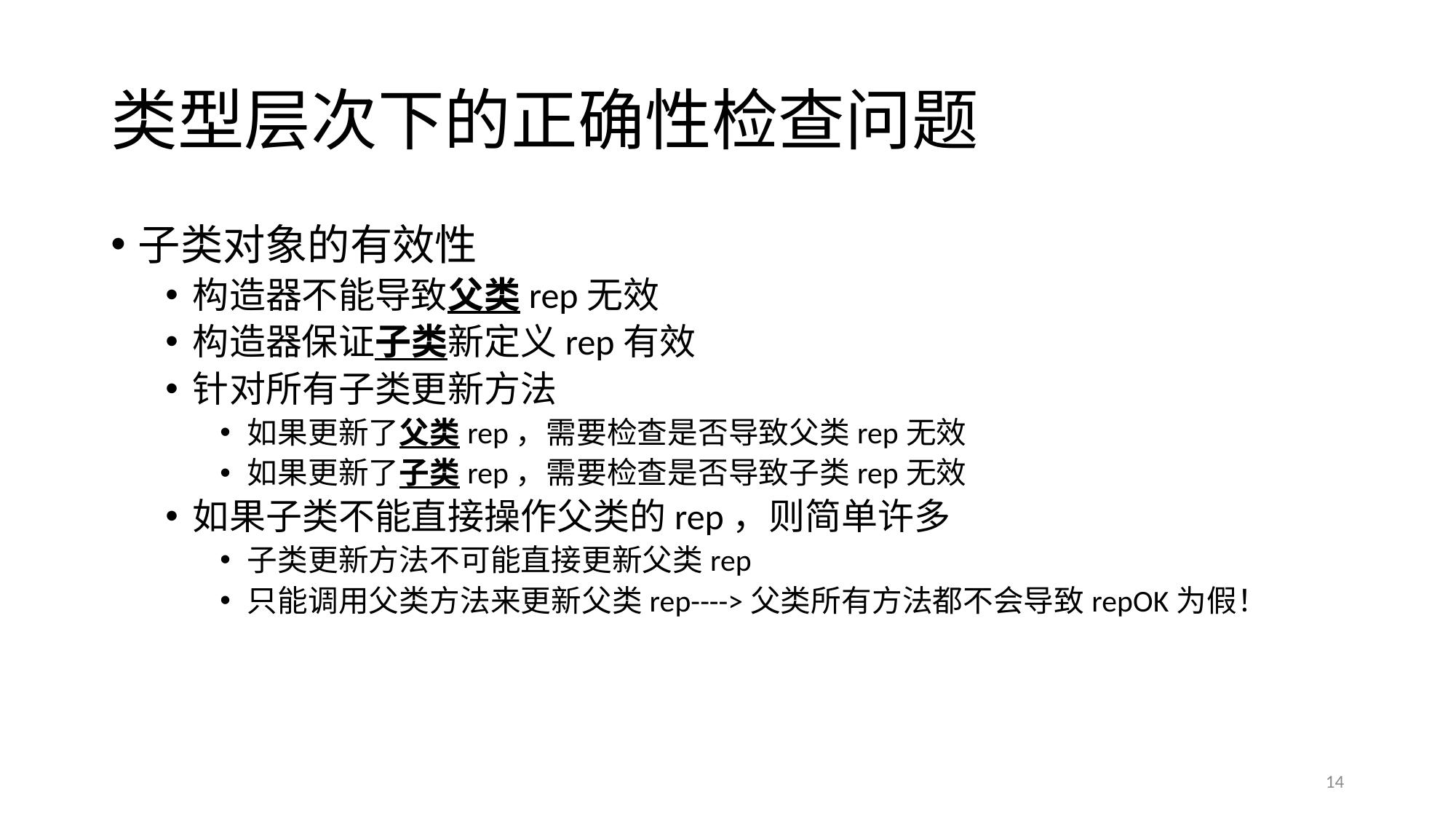

# 类型层次下的正确性检查问题
子类对象的有效性
构造器不能导致父类rep无效
构造器保证子类新定义rep有效
针对所有子类更新方法
如果更新了父类rep，需要检查是否导致父类rep无效
如果更新了子类rep，需要检查是否导致子类rep无效
如果子类不能直接操作父类的rep，则简单许多
子类更新方法不可能直接更新父类rep
只能调用父类方法来更新父类rep---->父类所有方法都不会导致repOK为假！
14